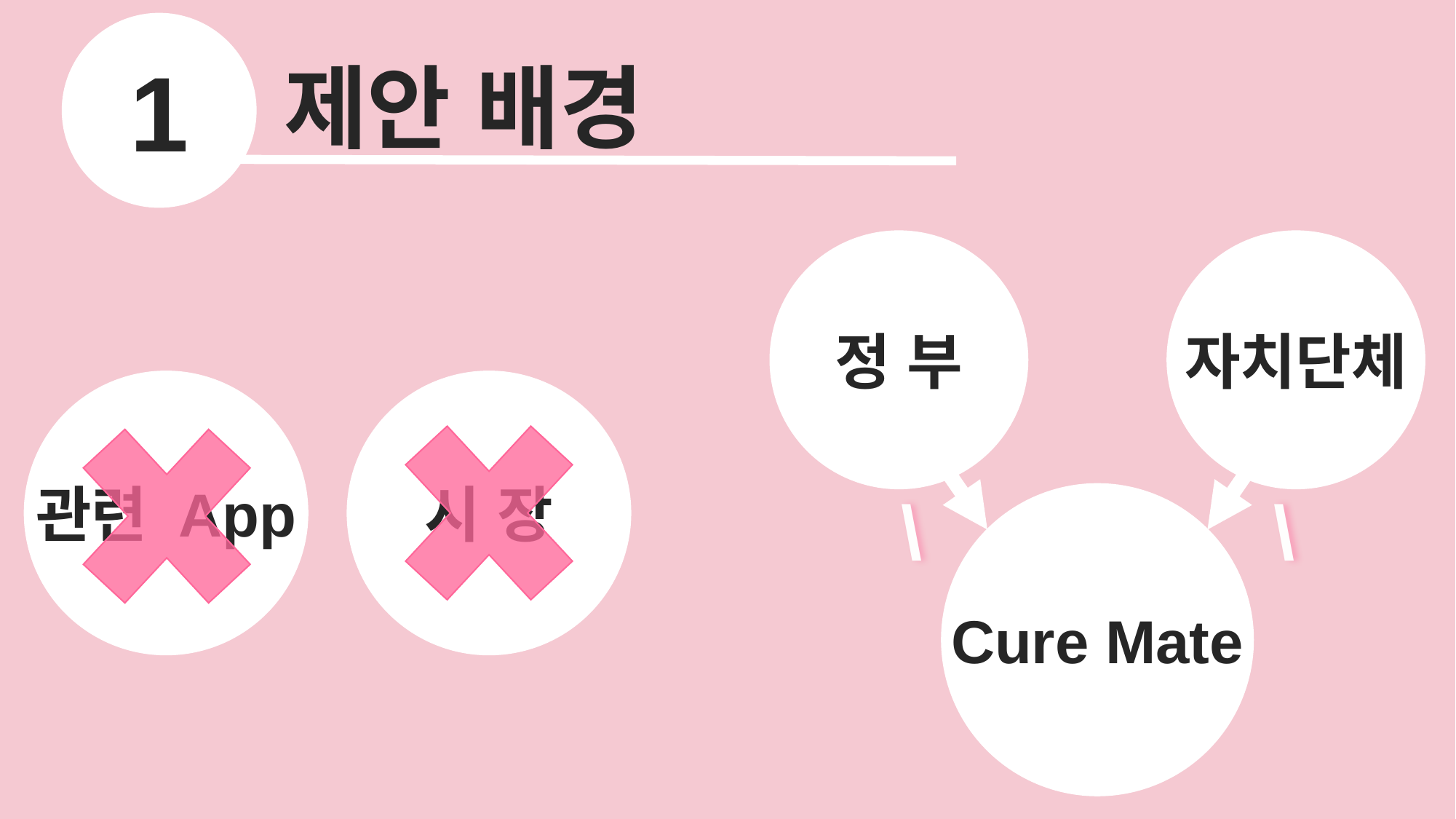

1
제안 배경

정 부

자치단체

관련 App

시 장

\
\

Cure Mate